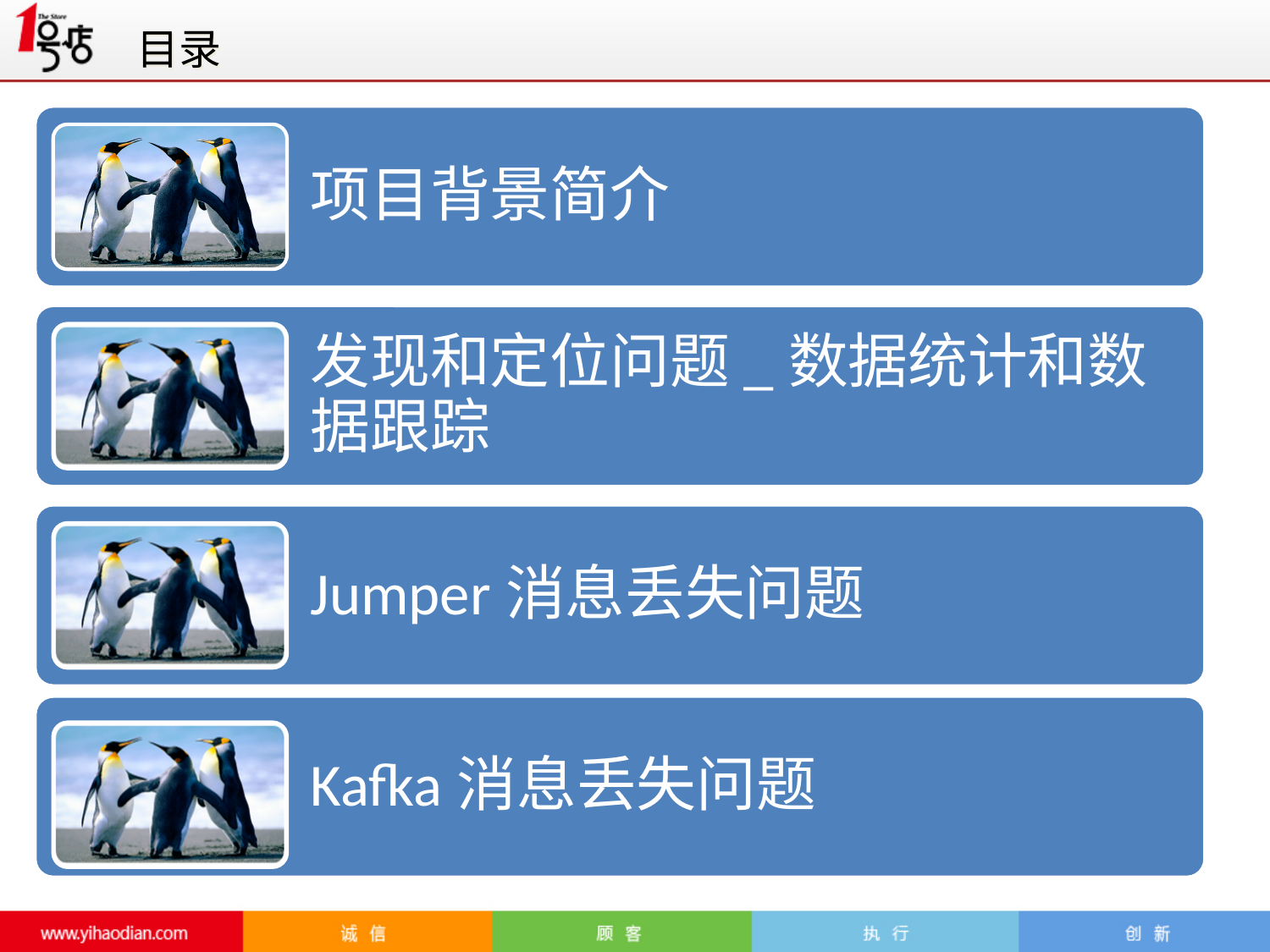

目录
项目背景简介
发现和定位问题_数据统计和数据跟踪
Jumper消息丢失问题
Kafka消息丢失问题